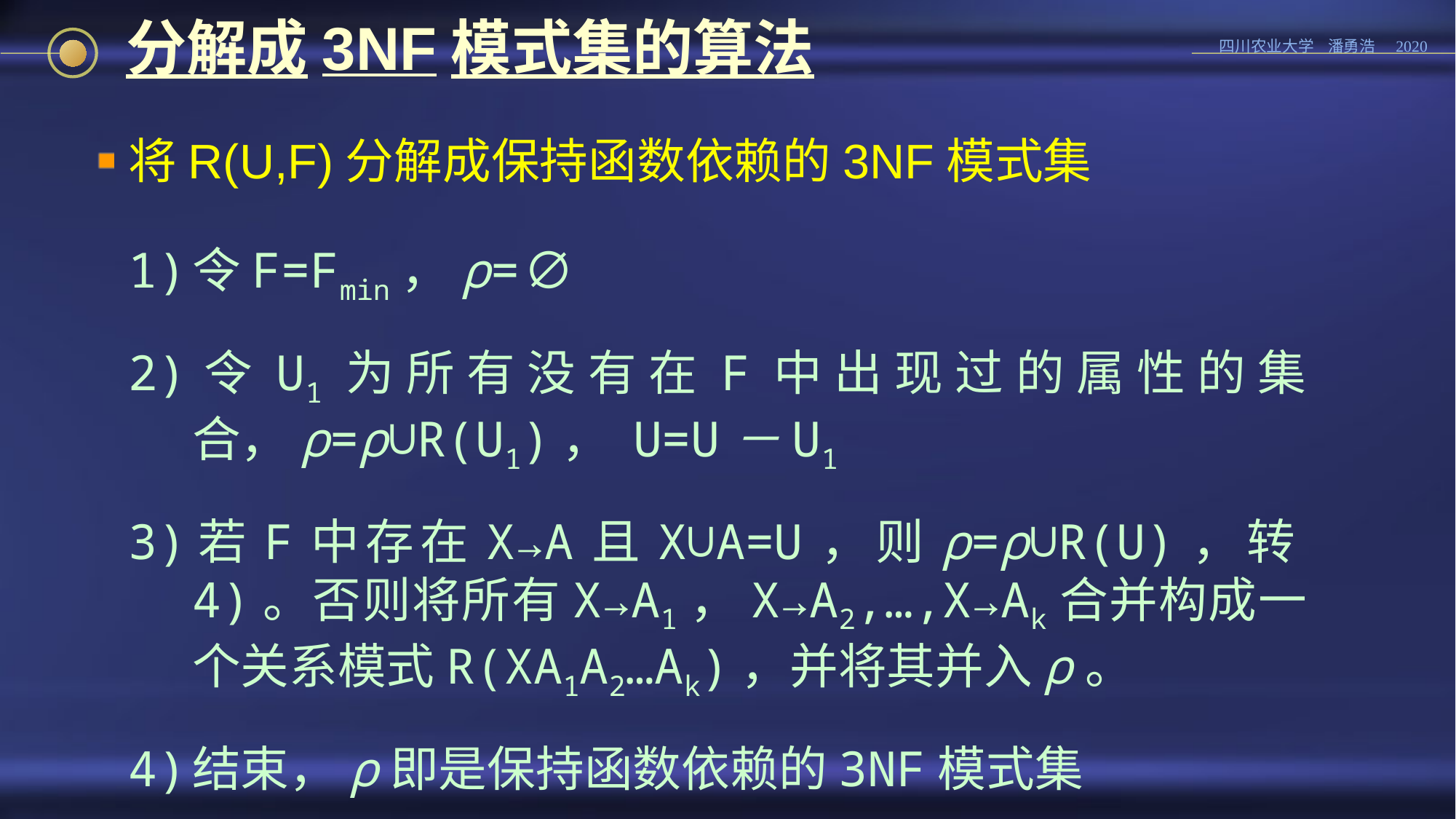

# 分解成3NF模式集的算法
将R(U,F)分解成保持函数依赖的3NF模式集
1)	令F=Fmin，ρ=∅
2)	令U1为所有没有在F中出现过的属性的集合，ρ=ρ∪R(U1)， U=U－U1
3)	若F中存在X→A且X∪A=U，则ρ=ρ∪R(U)，转4)。否则将所有X→A1，X→A2,…,X→Ak合并构成一个关系模式R(XA1A2…Ak)，并将其并入ρ。
4)	结束，ρ即是保持函数依赖的3NF模式集